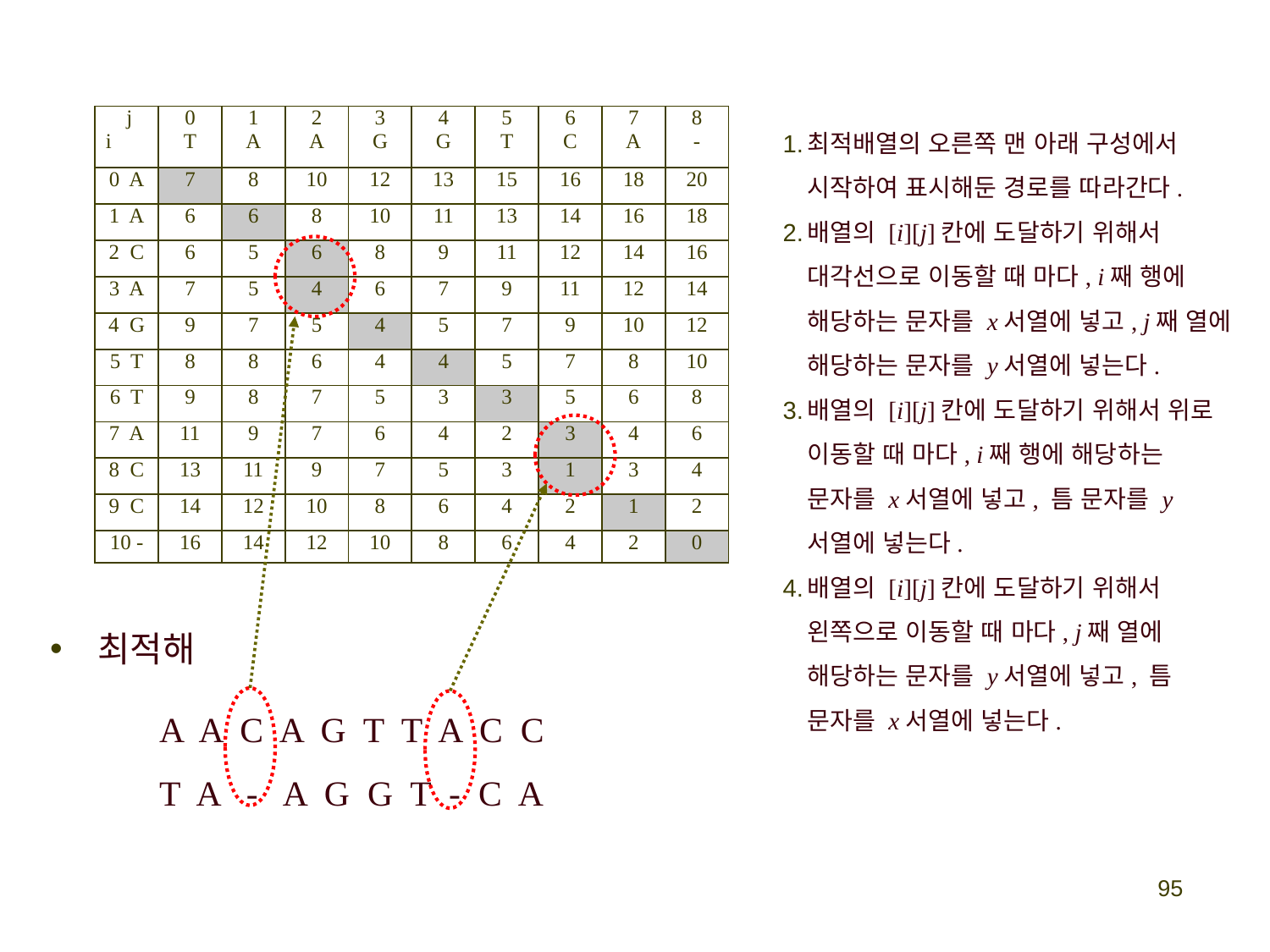

| j i | 0 T | 1 A | 2 A | 3 G | 4 G | 5 T | 6 C | 7 A | 8 - |
| --- | --- | --- | --- | --- | --- | --- | --- | --- | --- |
| 0 A | 7 | 8 | 10 | 12 | 13 | 15 | 16 | 18 | 20 |
| 1 A | 6 | 6 | 8 | 10 | 11 | 13 | 14 | 16 | 18 |
| 2 C | 6 | 5 | 6 | 8 | 9 | 11 | 12 | 14 | 16 |
| 3 A | 7 | 5 | 4 | 6 | 7 | 9 | 11 | 12 | 14 |
| 4 G | 9 | 7 | 5 | 4 | 5 | 7 | 9 | 10 | 12 |
| 5 T | 8 | 8 | 6 | 4 | 4 | 5 | 7 | 8 | 10 |
| 6 T | 9 | 8 | 7 | 5 | 3 | 3 | 5 | 6 | 8 |
| 7 A | 11 | 9 | 7 | 6 | 4 | 2 | 3 | 4 | 6 |
| 8 C | 13 | 11 | 9 | 7 | 5 | 3 | 1 | 3 | 4 |
| 9 C | 14 | 12 | 10 | 8 | 6 | 4 | 2 | 1 | 2 |
| 10 - | 16 | 14 | 12 | 10 | 8 | 6 | 4 | 2 | 0 |
최적배열의 오른쪽 맨 아래 구성에서 시작하여 표시해둔 경로를 따라간다.
배열의 [i][j]칸에 도달하기 위해서 대각선으로 이동할 때 마다, i째 행에 해당하는 문자를 x서열에 넣고, j째 열에 해당하는 문자를 y서열에 넣는다.
배열의 [i][j]칸에 도달하기 위해서 위로 이동할 때 마다, i째 행에 해당하는 문자를 x서열에 넣고, 틈 문자를 y서열에 넣는다.
배열의 [i][j]칸에 도달하기 위해서 왼쪽으로 이동할 때 마다, j째 열에 해당하는 문자를 y서열에 넣고, 틈 문자를 x서열에 넣는다.

최적해
A  A  C  A  G  T  T  A  C  C
T  A   -   A  G  G  T  -  C  A

95